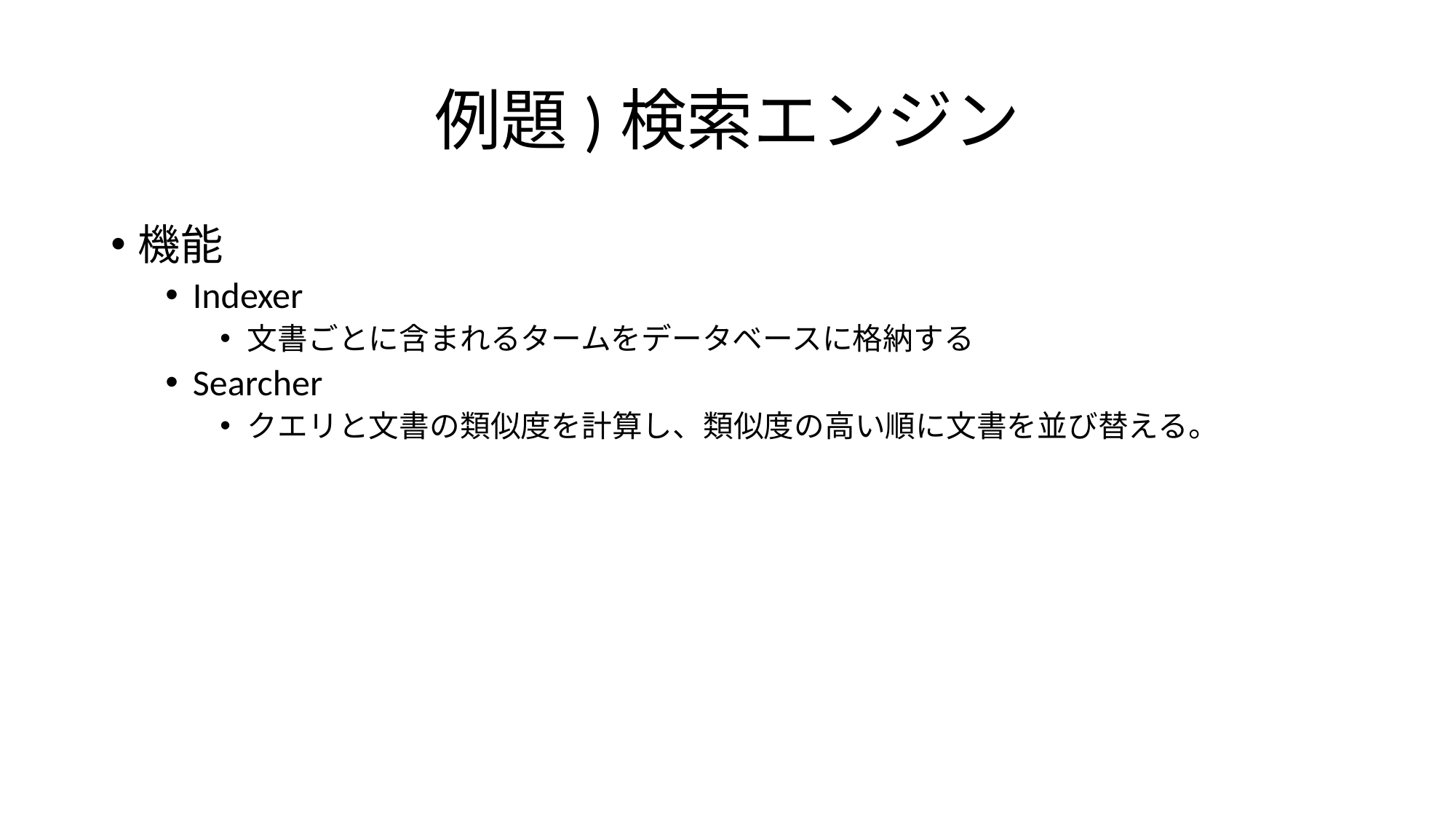

# 例題)検索エンジン
機能
Indexer
文書ごとに含まれるタームをデータベースに格納する
Searcher
クエリと文書の類似度を計算し、類似度の高い順に文書を並び替える。